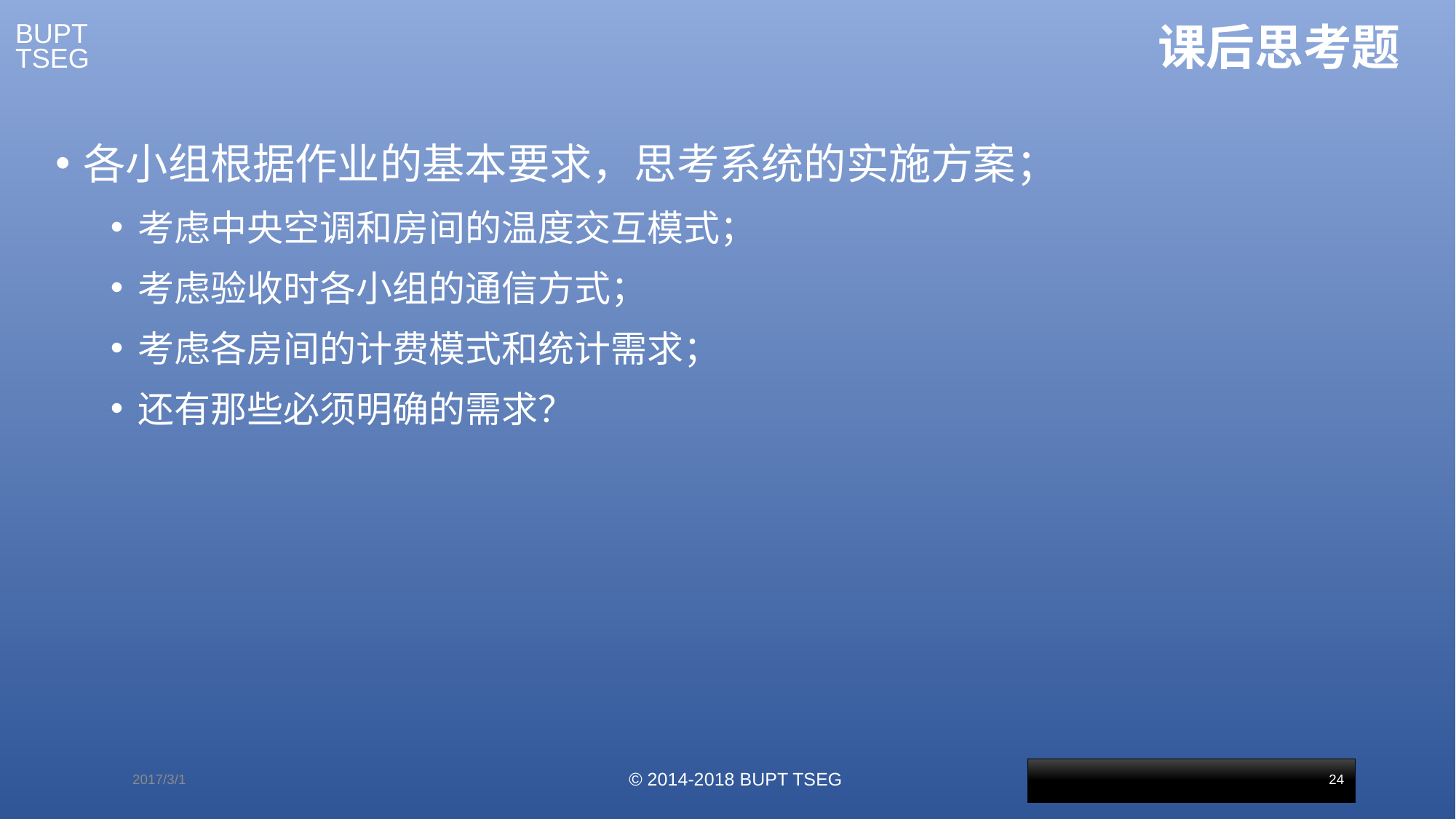

# 课后思考题
各小组根据作业的基本要求，思考系统的实施方案；
考虑中央空调和房间的温度交互模式；
考虑验收时各小组的通信方式；
考虑各房间的计费模式和统计需求；
还有那些必须明确的需求？
2017/3/1
© 2014-2018 BUPT TSEG
24